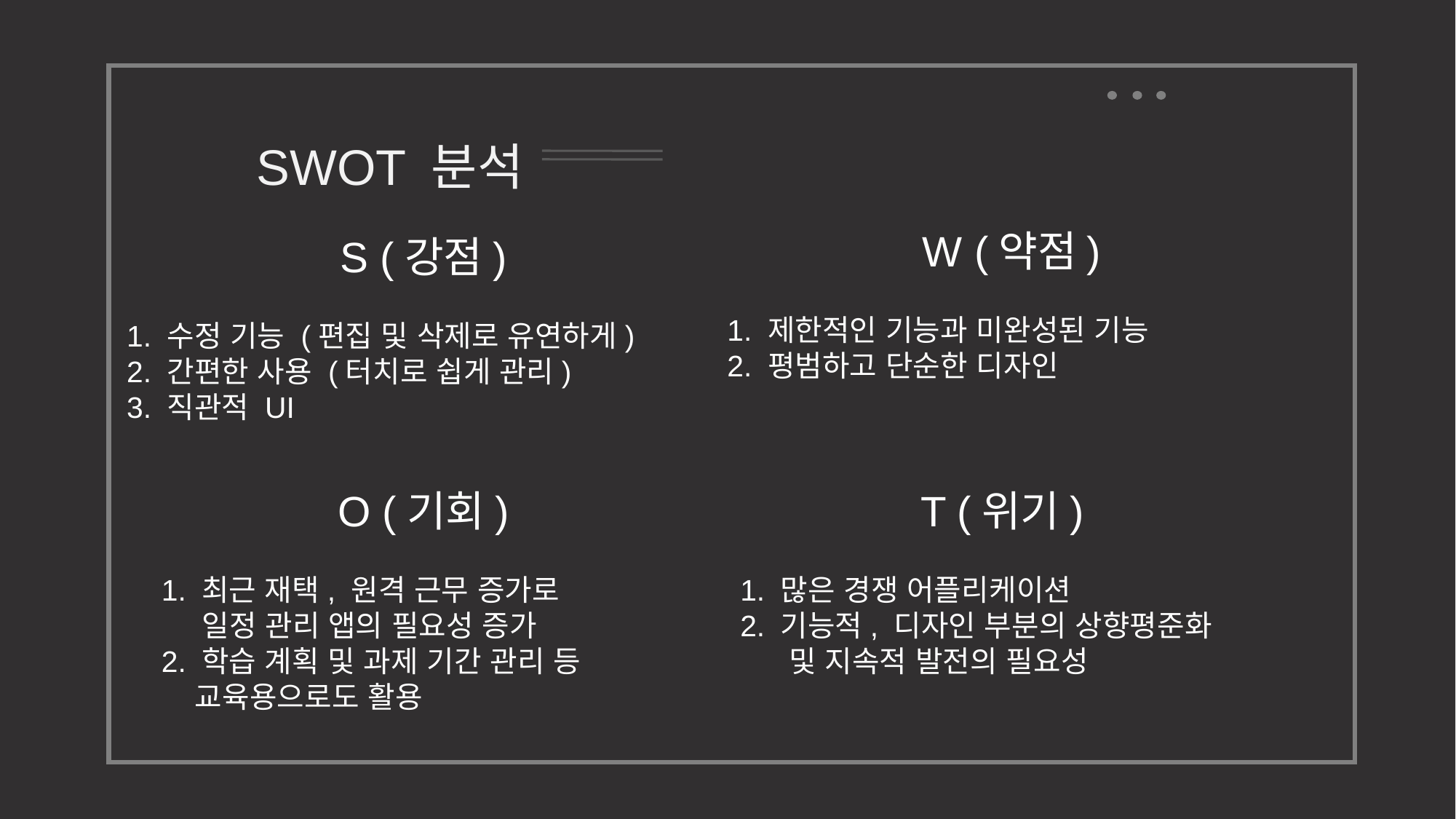

SWOT 분석
W (약점)

1. 제한적인 기능과 미완성된 기능
2. 평범하고 단순한 디자인

S (강점)

1. 수정 기능 (편집 및 삭제로 유연하게)
2. 간편한 사용 (터치로 쉽게 관리)
3. 직관적 UI
O (기회)

1. 최근 재택, 원격 근무 증가로
    일정 관리 앱의 필요성 증가
2. 학습 계획 및 과제 기간 관리 등
    교육용으로도 활용
T (위기)

1. 많은 경쟁 어플리케이션
2. 기능적, 디자인 부분의 상향평준화
     및 지속적 발전의 필요성